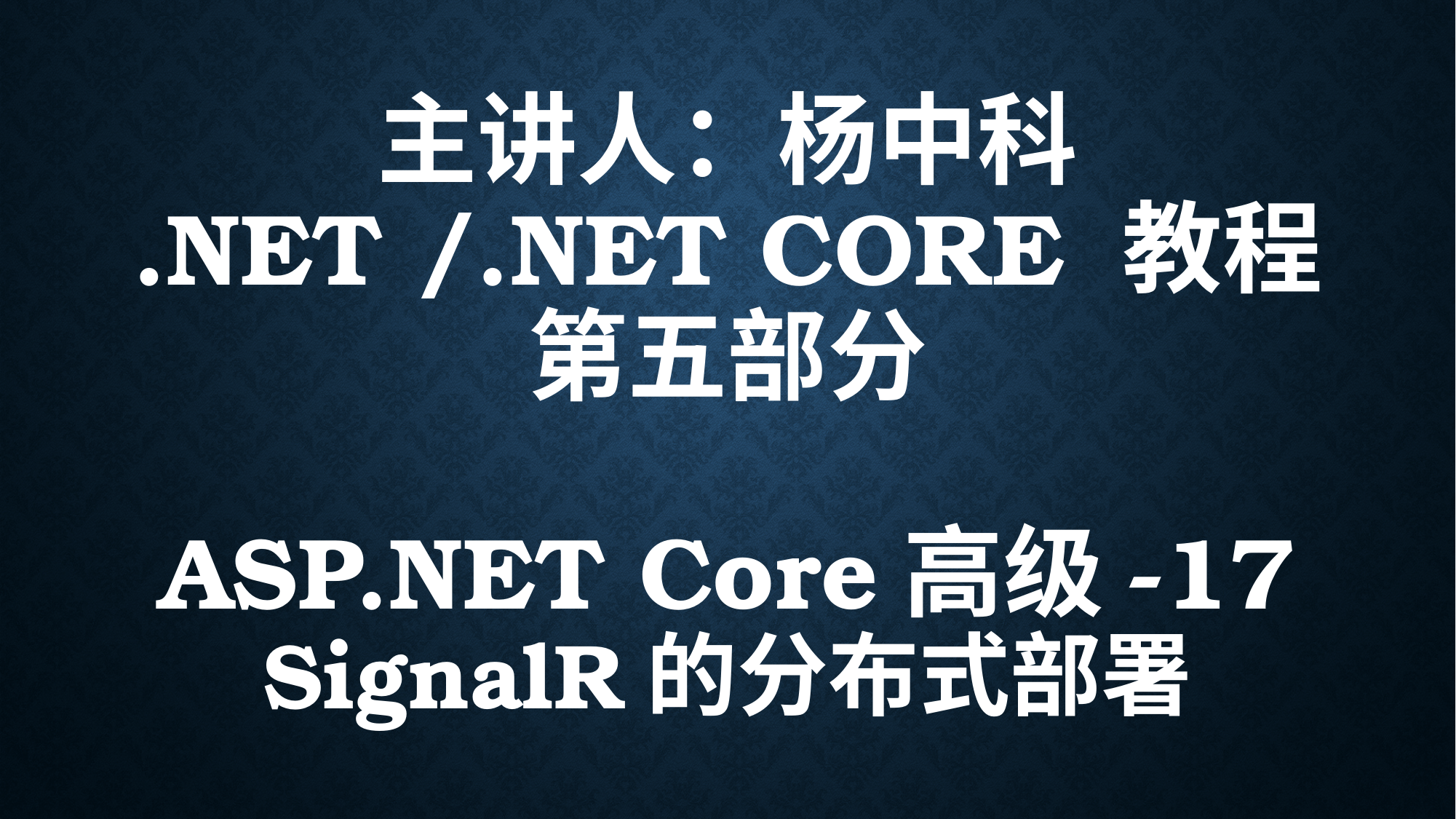

# 主讲人：杨中科 .NET /.NET Core 教程 第五部分 ASP.NET Core高级-17 SignalR的分布式部署